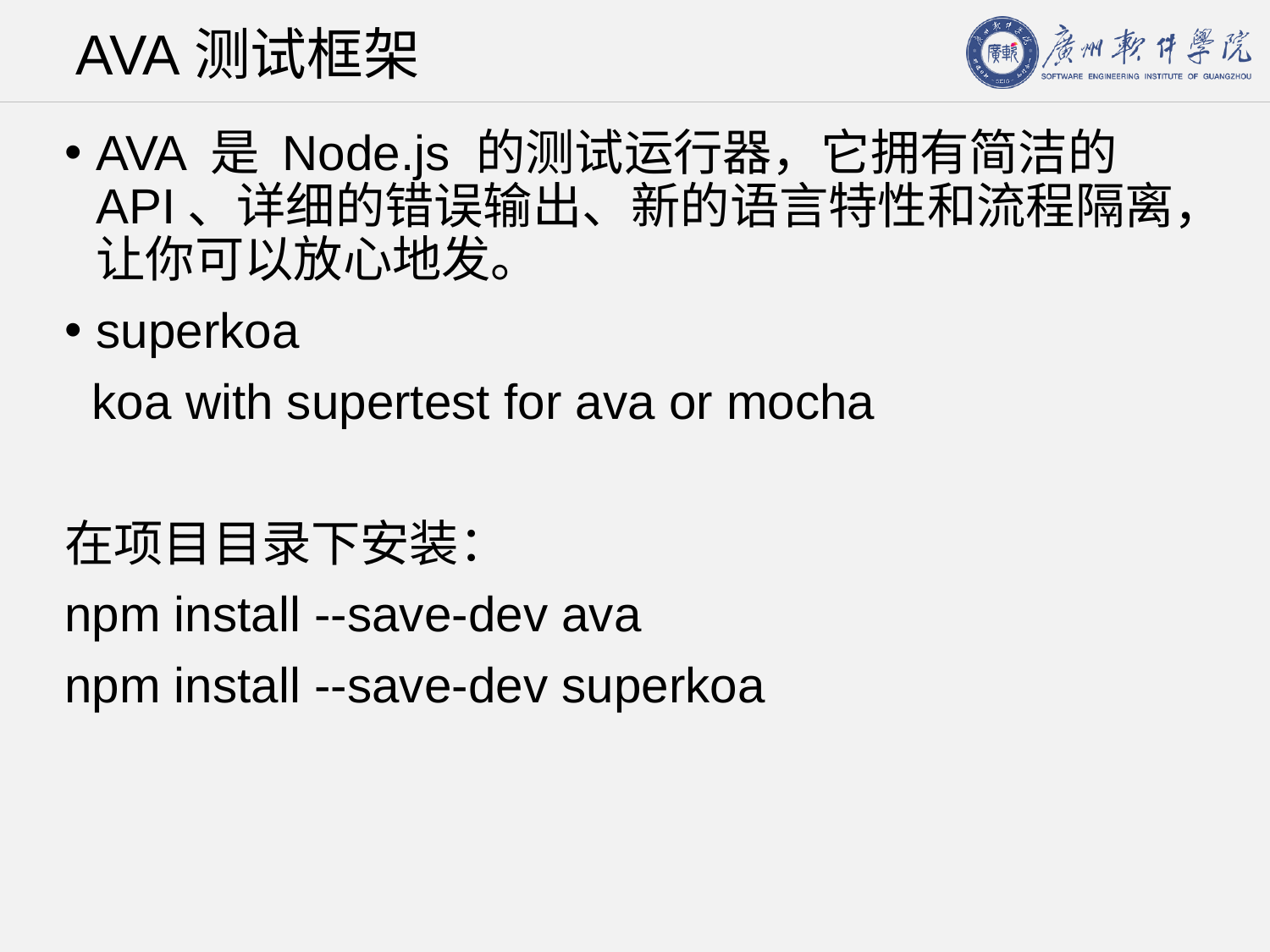

# AVA测试框架
AVA 是 Node.js 的测试运行器，它拥有简洁的 API、详细的错误输出、新的语言特性和流程隔离，让你可以放心地发。
superkoa
  koa with supertest for ava or mocha

在项目目录下安装：
npm install --save-dev ava
npm install --save-dev superkoa